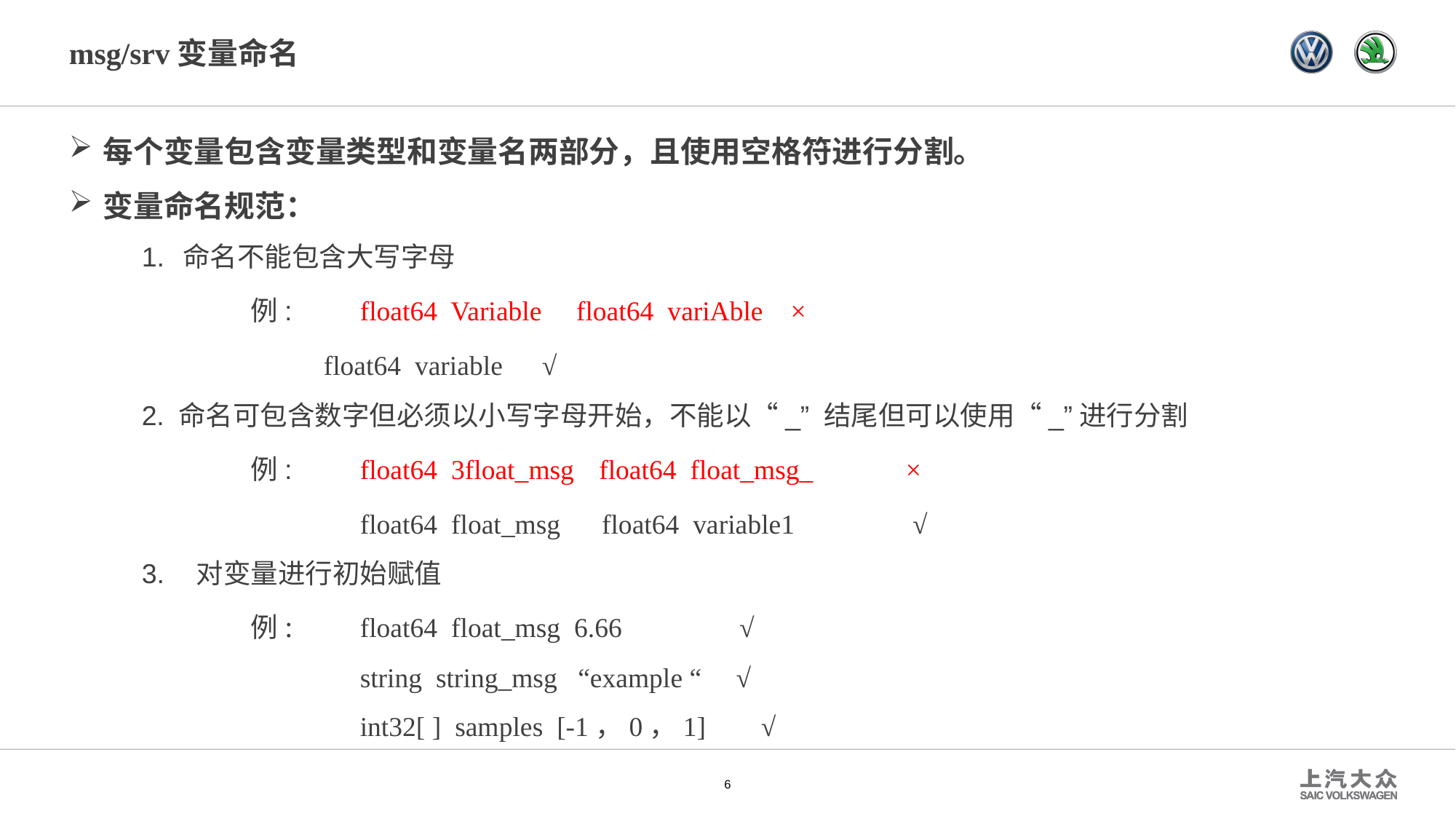

# msg/srv变量命名
每个变量包含变量类型和变量名两部分，且使用空格符进行分割。
变量命名规范：
命名不能包含大写字母
	例:	float64  Variable     float64  variAble    ×
        	float64  variable 	√
2. 命名可包含数字但必须以小写字母开始，不能以“_” 结尾但可以使用“_”进行分割
	例:	float64  3float_msg	   float64  float_msg_    	×
		float64  float_msg      float64  variable1		 √
对变量进行初始赋值
	例:	float64  float_msg  6.66                 √
		string  string_msg   “example “     √
		int32[ ]  samples  [-1，0，1]        √
6